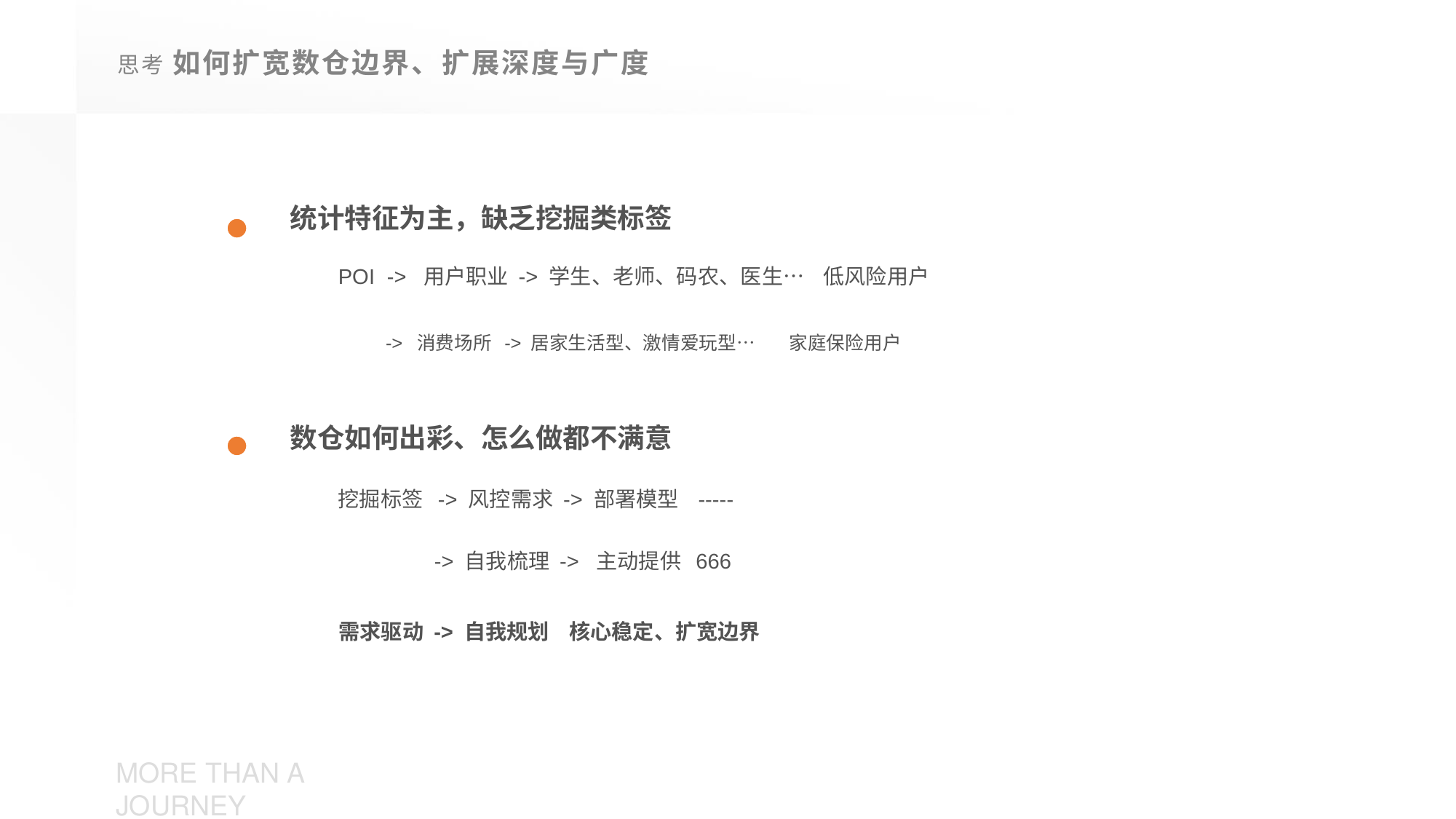

思考 如何扩宽数仓边界、扩展深度与广度

统计特征为主，缺乏挖掘类标签

POI  ->  用户职业 -> 学生、老师、码农、医生…    低风险用户
         ->  消费场所  -> 居家生活型、激情爱玩型…        家庭保险用户

数仓如何出彩、怎么做都不满意

挖掘标签  -> 风控需求 -> 部署模型   -----
                -> 自我梳理 ->  主动提供  666
    需求驱动 -> 自我规划    核心稳定、扩宽边界